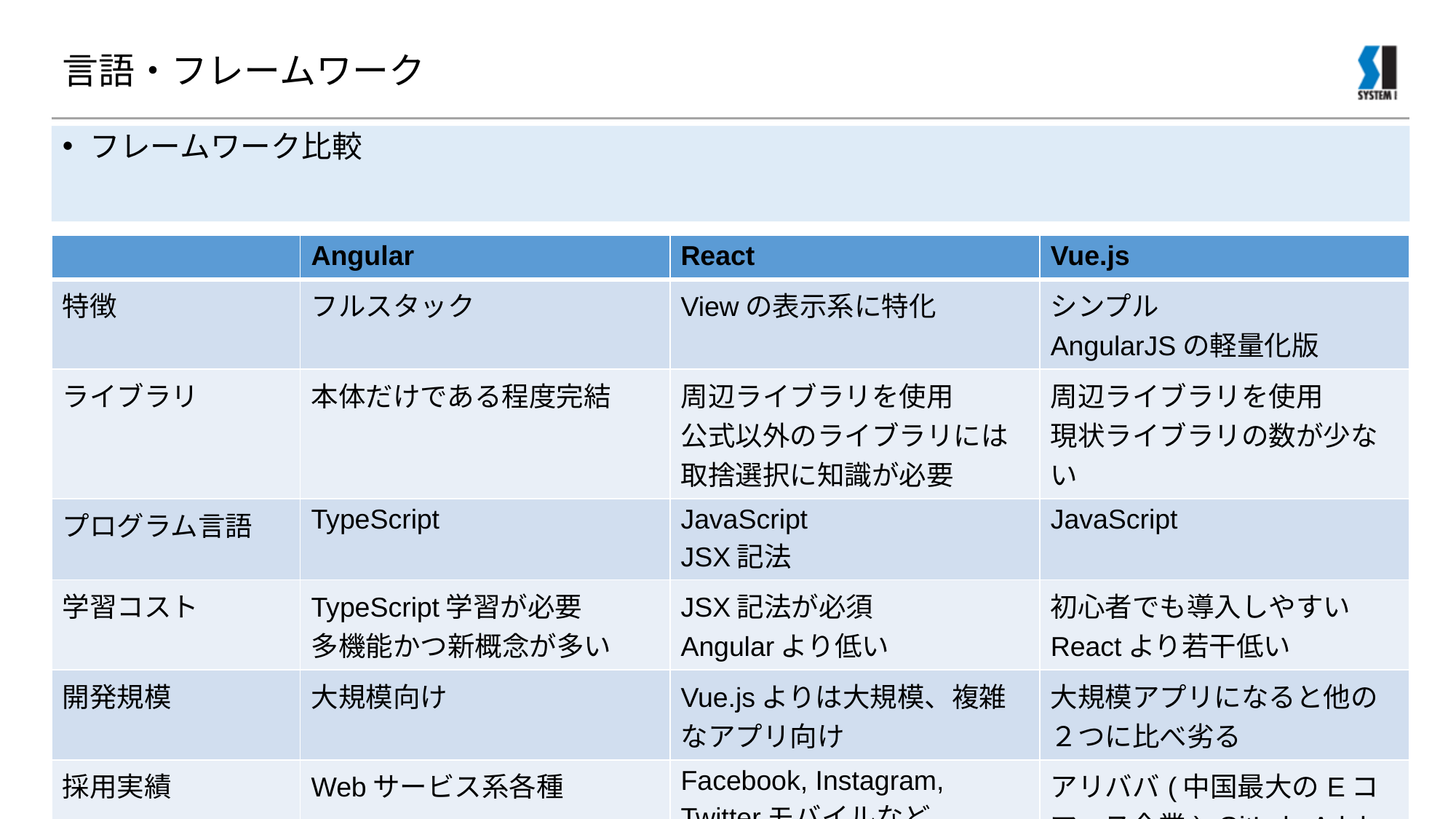

# 言語・フレームワーク
フレームワーク比較
|  | Angular | React | Vue.js |
| --- | --- | --- | --- |
| 特徴 | フルスタック | Viewの表示系に特化 | シンプル AngularJSの軽量化版 |
| ライブラリ | 本体だけである程度完結 | 周辺ライブラリを使用 公式以外のライブラリには取捨選択に知識が必要 | 周辺ライブラリを使用 現状ライブラリの数が少ない |
| プログラム言語 | TypeScript | JavaScript JSX記法 | JavaScript |
| 学習コスト | TypeScript学習が必要 多機能かつ新概念が多い | JSX記法が必須 Angularより低い | 初心者でも導入しやすい Reactより若干低い |
| 開発規模 | 大規模向け | Vue.jsよりは大規模、複雑なアプリ向け | 大規模アプリになると他の２つに比べ劣る |
| 採用実績 | Webサービス系各種 | Facebook, Instagram, Twitterモバイルなど | アリババ(中国最大のEコマース企業), GitLab, Adobeなど |